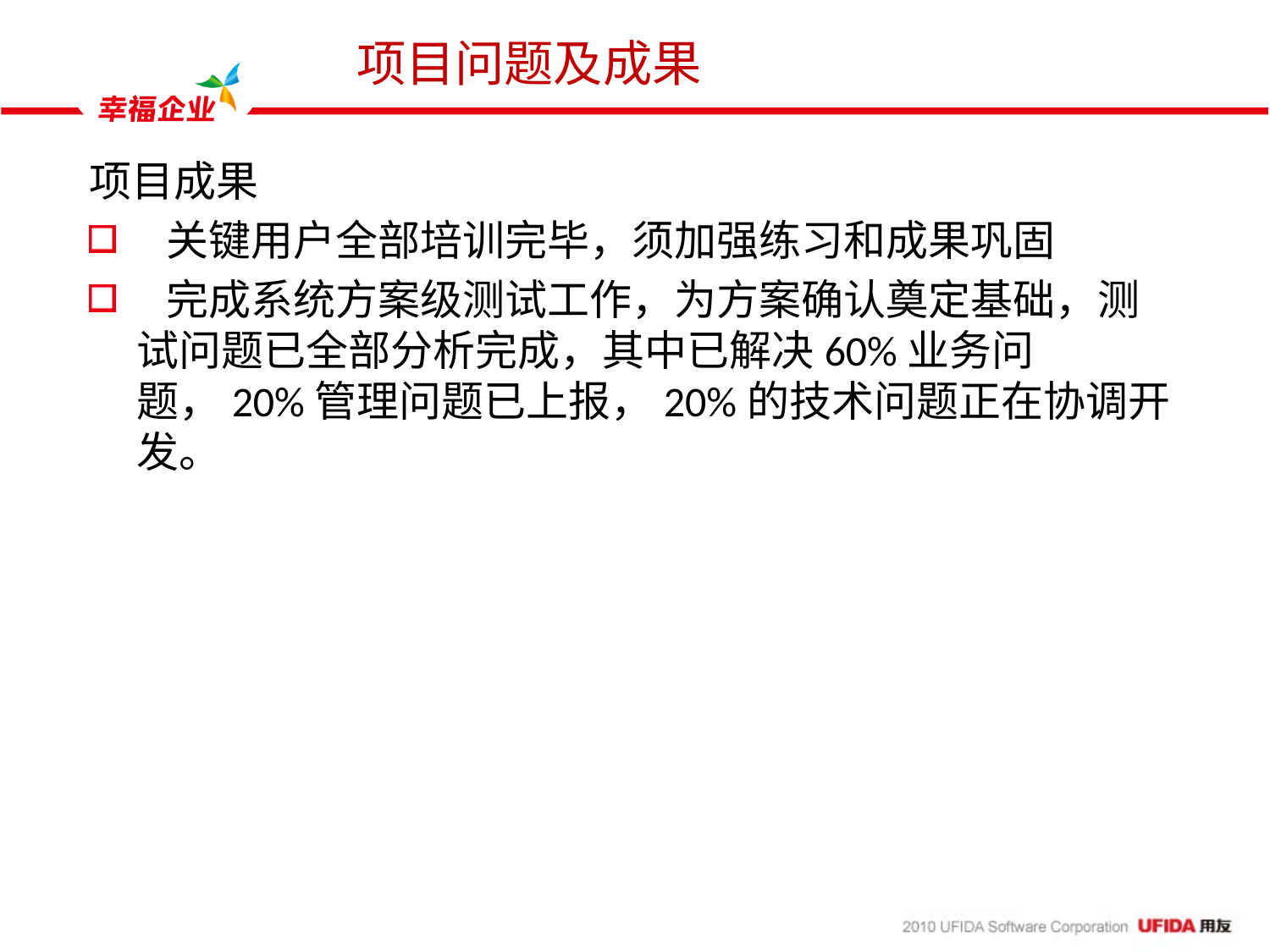

# 项目问题及成果
项目成果
  关键用户全部培训完毕，须加强练习和成果巩固
  完成系统方案级测试工作，为方案确认奠定基础，测试问题已全部分析完成，其中已解决60%业务问题，20%管理问题已上报，20%的技术问题正在协调开发。